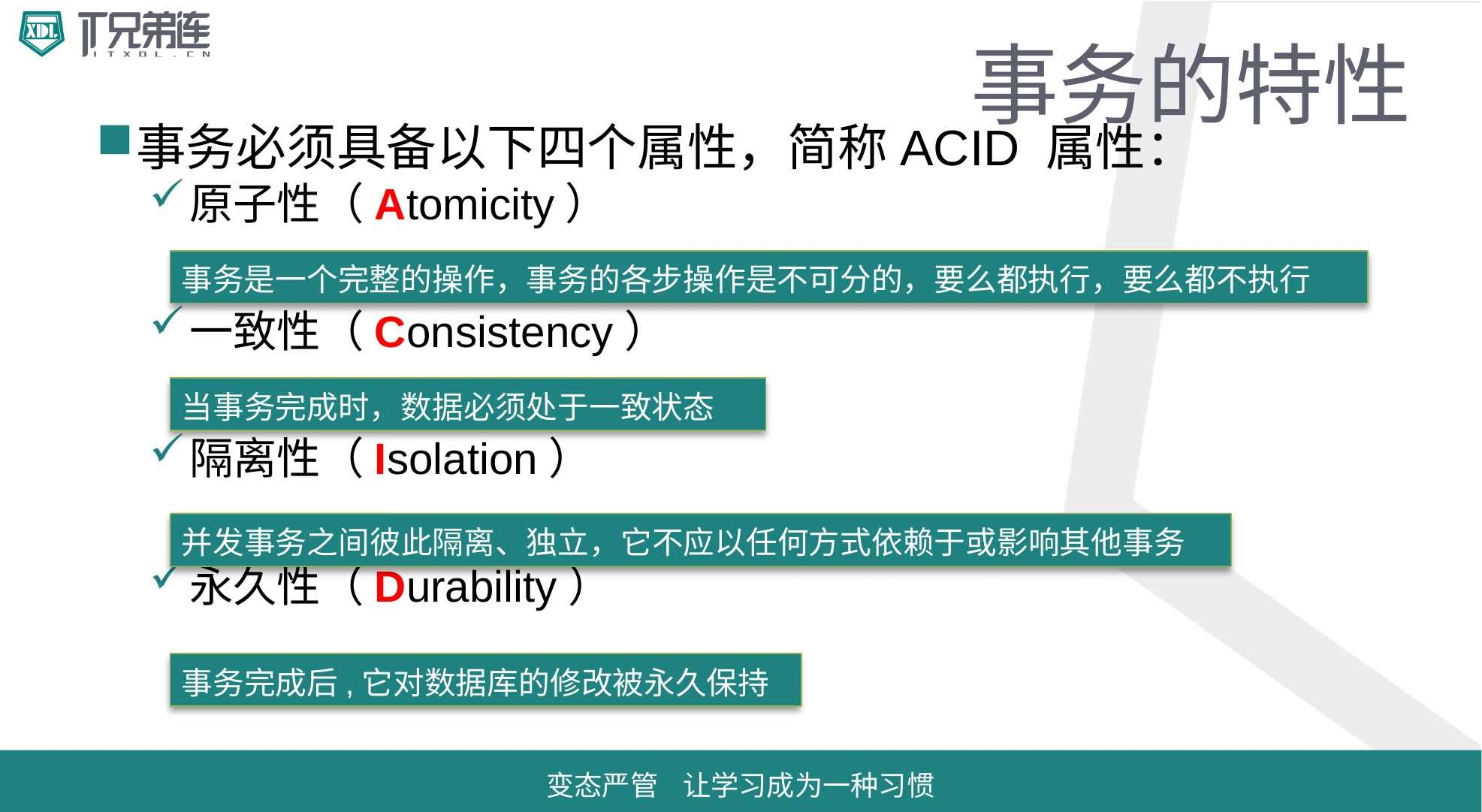

# 事务的特性
事务必须具备以下四个属性，简称ACID 属性：
原子性（Atomicity）

一致性（Consistency）

隔离性（Isolation）

永久性（Durability）

事务是一个完整的操作，事务的各步操作是不可分的，要么都执行，要么都不执行
当事务完成时，数据必须处于一致状态
并发事务之间彼此隔离、独立，它不应以任何方式依赖于或影响其他事务
事务完成后,它对数据库的修改被永久保持